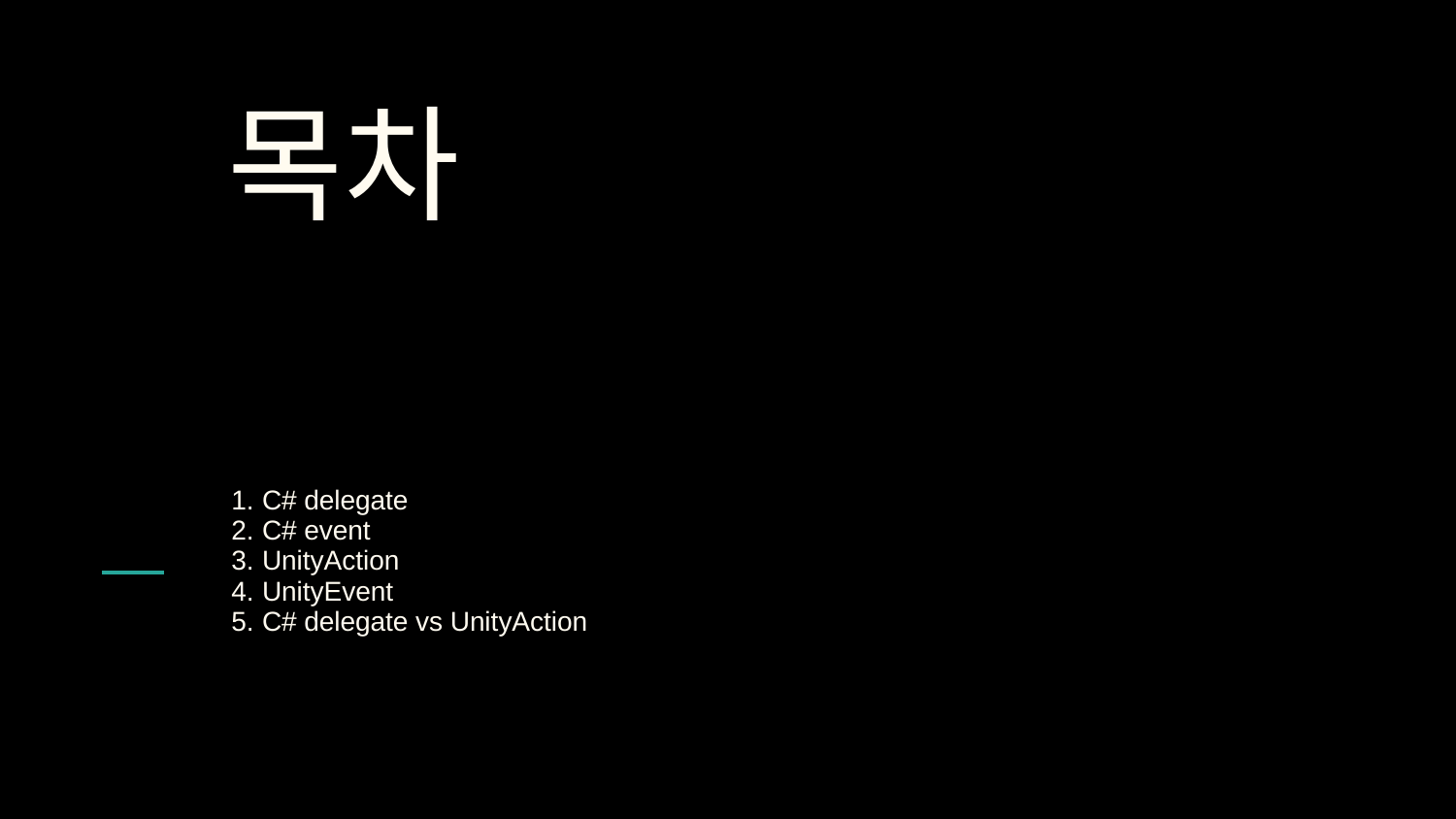

목차
# C# delegate
C# event
UnityAction
UnityEvent
C# delegate vs UnityAction